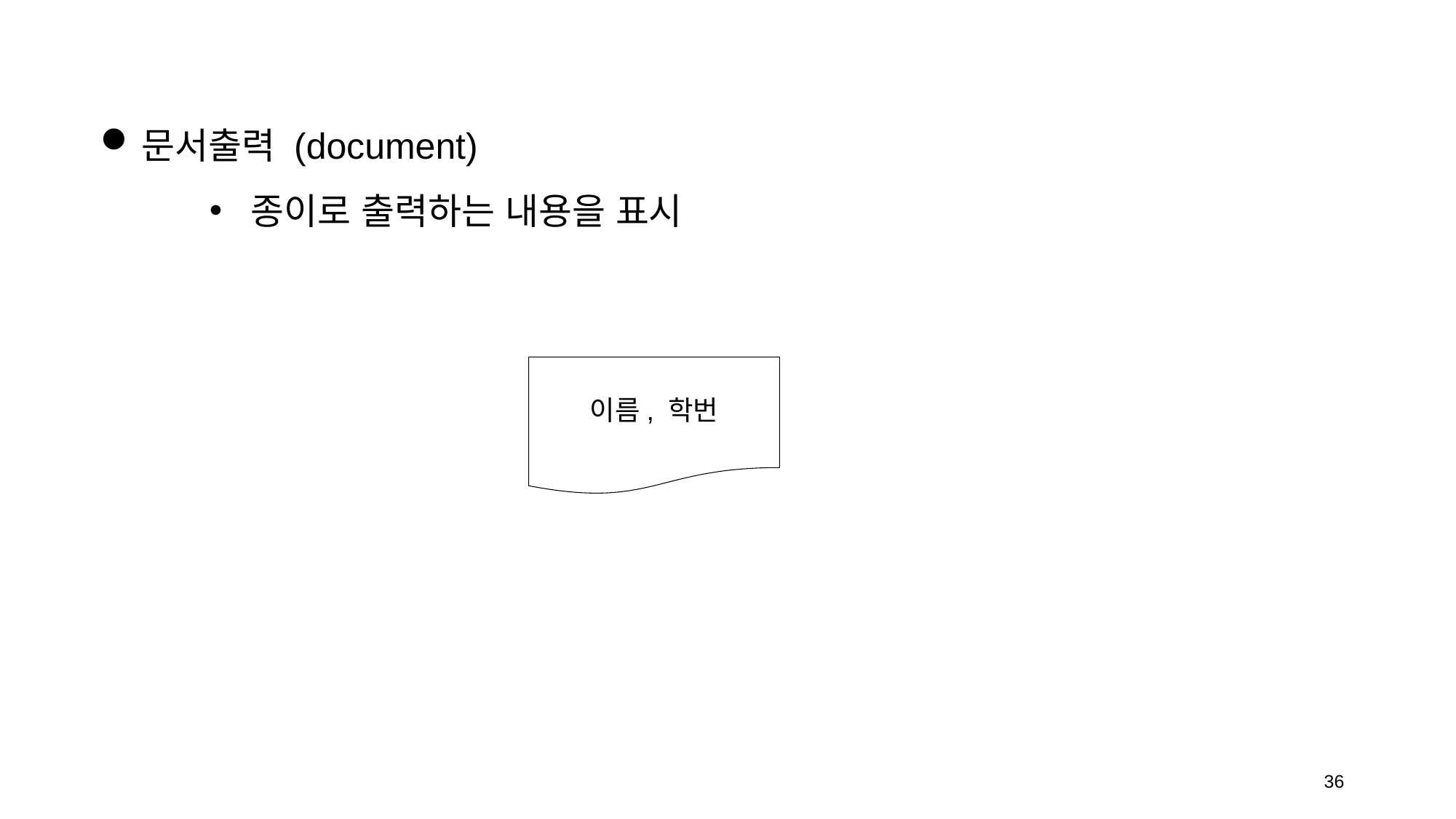

문서출력 (document)
종이로 출력하는 내용을 표시
이름, 학번
36